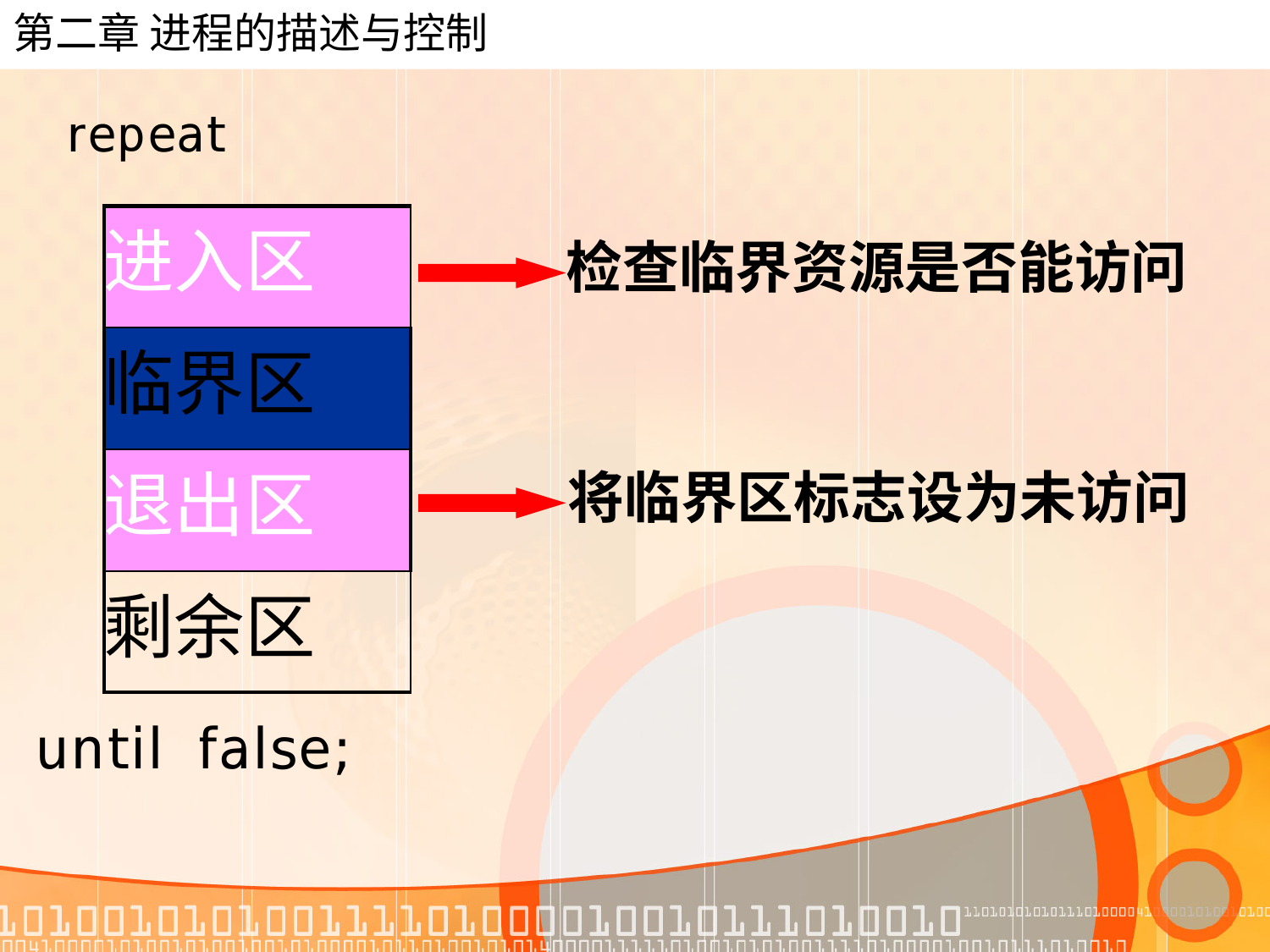

# 第二章 进程的描述与控制
repeat
| 进入区 |
| --- |
| 临界区 |
| 退出区 |
| 剩余区 |
检查临界资源是否能访问

将临界区标志设为未访问

 until  false;